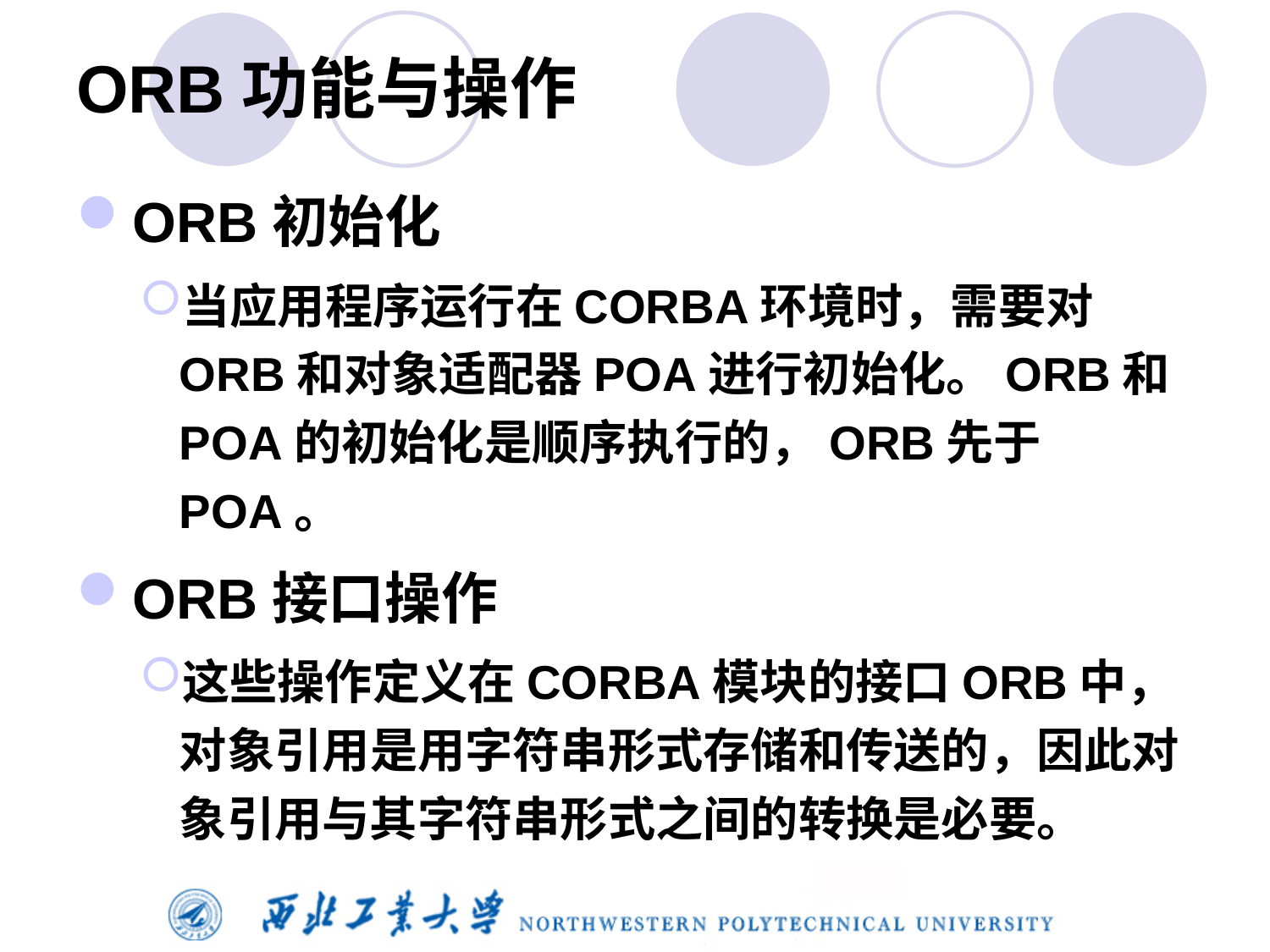

# ORB功能与操作
ORB初始化
当应用程序运行在CORBA环境时，需要对ORB和对象适配器POA进行初始化。ORB和POA的初始化是顺序执行的，ORB先于POA。
ORB接口操作
这些操作定义在CORBA模块的接口ORB中，对象引用是用字符串形式存储和传送的，因此对象引用与其字符串形式之间的转换是必要。